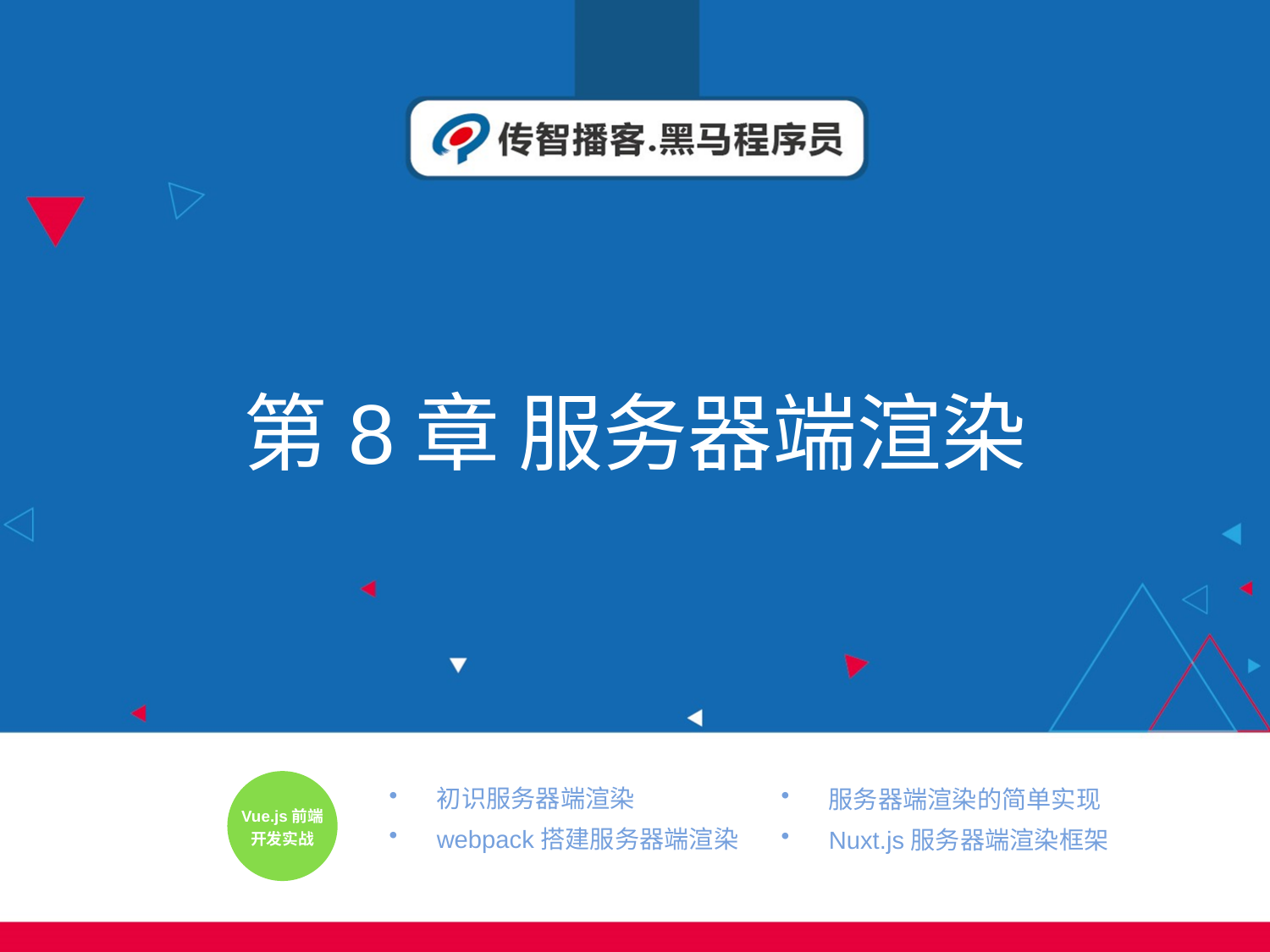

# 第8章 服务器端渲染
初识服务器端渲染
webpack搭建服务器端渲染
服务器端渲染的简单实现
Nuxt.js服务器端渲染框架